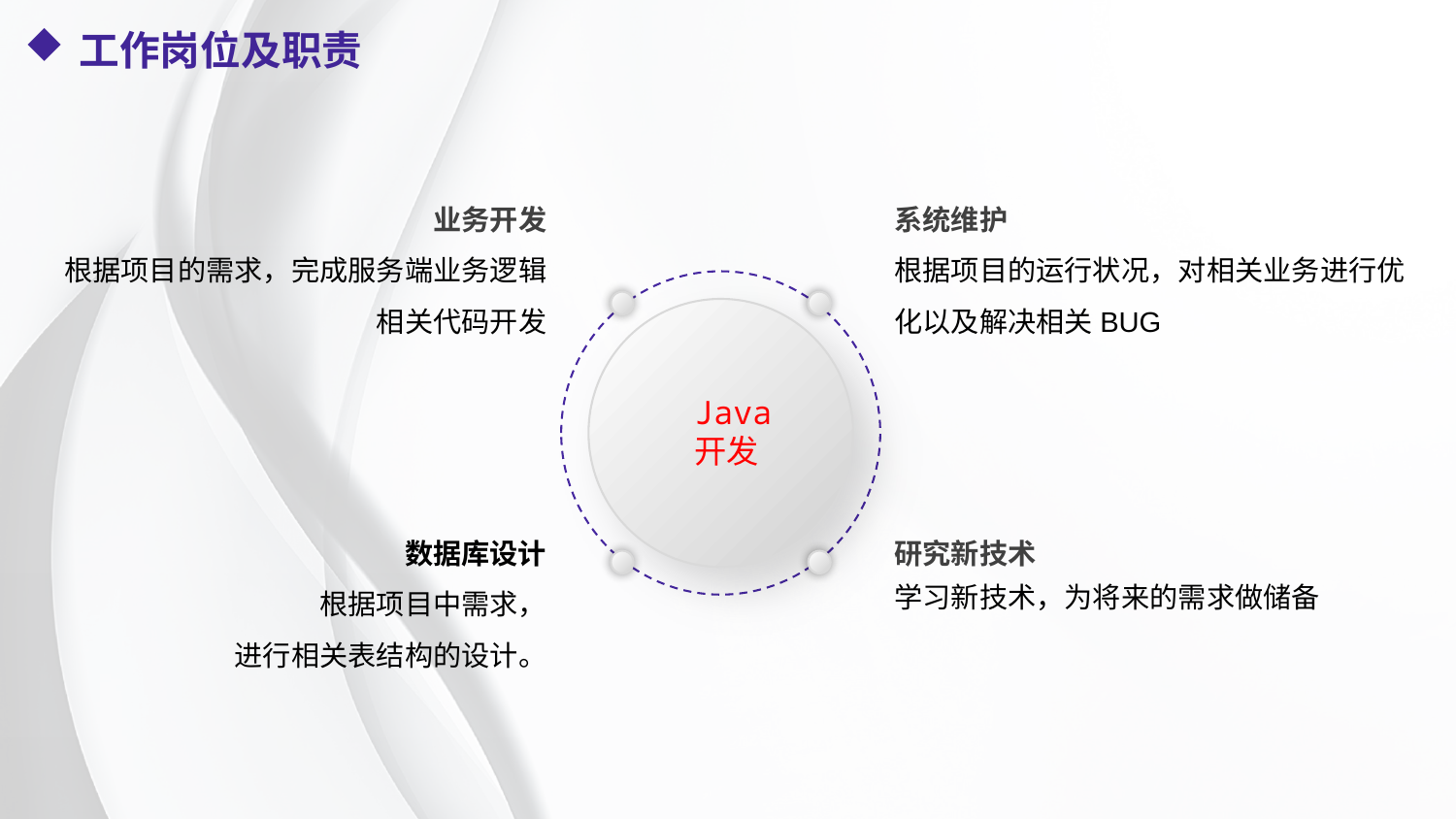

工作岗位及职责
业务开发
根据项目的需求，完成服务端业务逻辑相关代码开发
系统维护
根据项目的运行状况，对相关业务进行优化以及解决相关BUG

Java
开发

数据库设计
根据项目中需求，
进行相关表结构的设计。
研究新技术
学习新技术，为将来的需求做储备